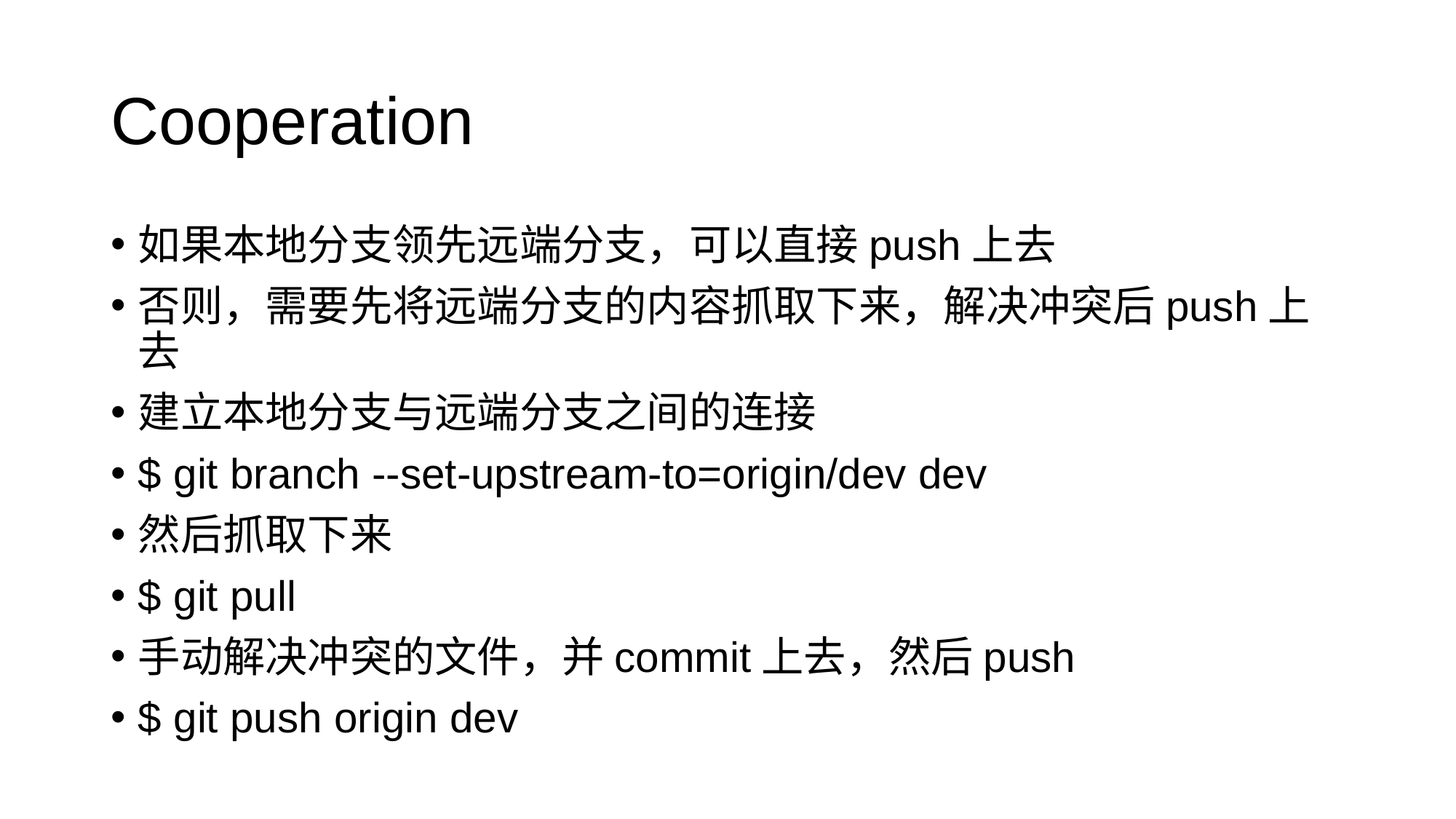

# Cooperation
如果本地分支领先远端分支，可以直接push上去
否则，需要先将远端分支的内容抓取下来，解决冲突后push上去
建立本地分支与远端分支之间的连接
$ git branch --set-upstream-to=origin/dev dev
然后抓取下来
$ git pull
手动解决冲突的文件，并commit上去，然后push
$ git push origin dev